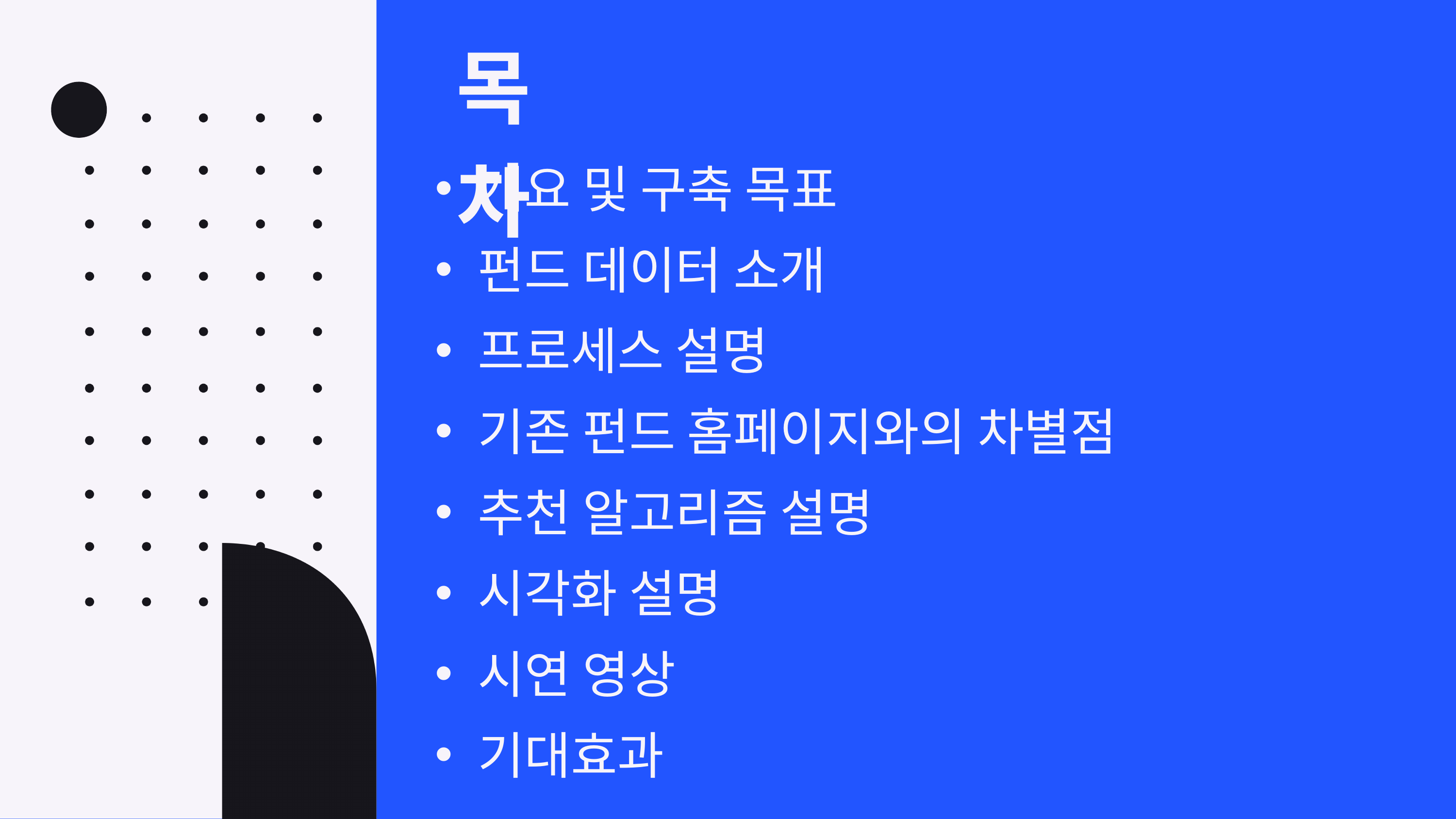

목차

개요 및 구축 목표
펀드 데이터 소개
프로세스 설명
기존 펀드 홈페이지와의 차별점
추천 알고리즘 설명
시각화 설명
시연 영상
기대효과